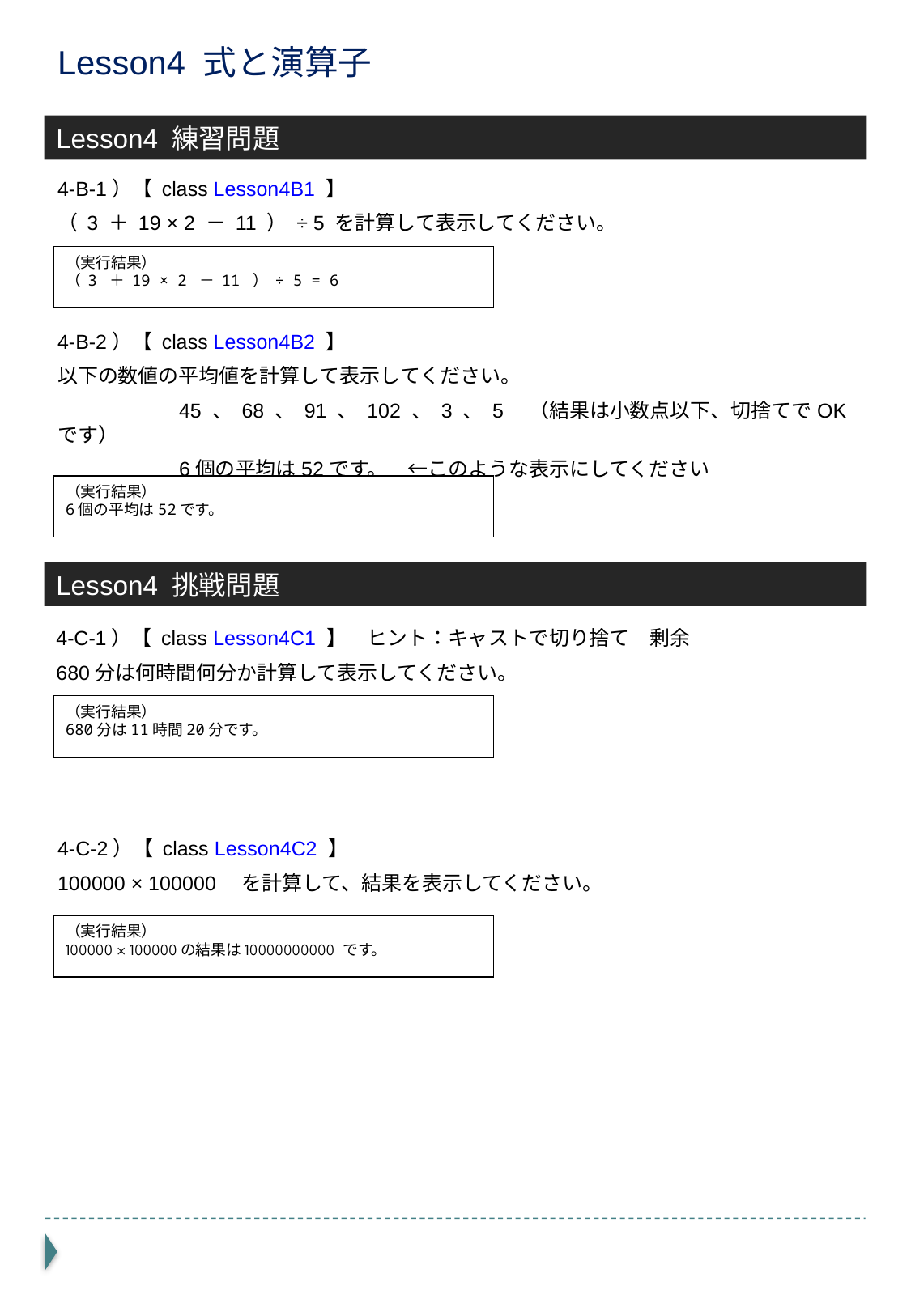

# Lesson4 式と演算子
Lesson4 練習問題
4-B-1）【 class Lesson4B1 】
（ 3 ＋ 19 × 2 － 11 ） ÷ 5 を計算して表示してください。
（実行結果）
（ 3 ＋ 19 × 2 － 11 ） ÷ 5 = 6
4-B-2）【 class Lesson4B2 】
以下の数値の平均値を計算して表示してください。
	45 、 68 、 91 、 102 、 3 、 5　（結果は小数点以下、切捨てでOKです）
	6個の平均は52です。　←このような表示にしてください
（実行結果）
6個の平均は52です。
Lesson4 挑戦問題
4-C-1）【 class Lesson4C1 】　ヒント：キャストで切り捨て　剰余
680分は何時間何分か計算して表示してください。
（実行結果）
680分は11時間20分です。
4-C-2）【 class Lesson4C2 】
100000 × 100000　を計算して、結果を表示してください。
（実行結果）
100000 × 100000の結果は10000000000 です。